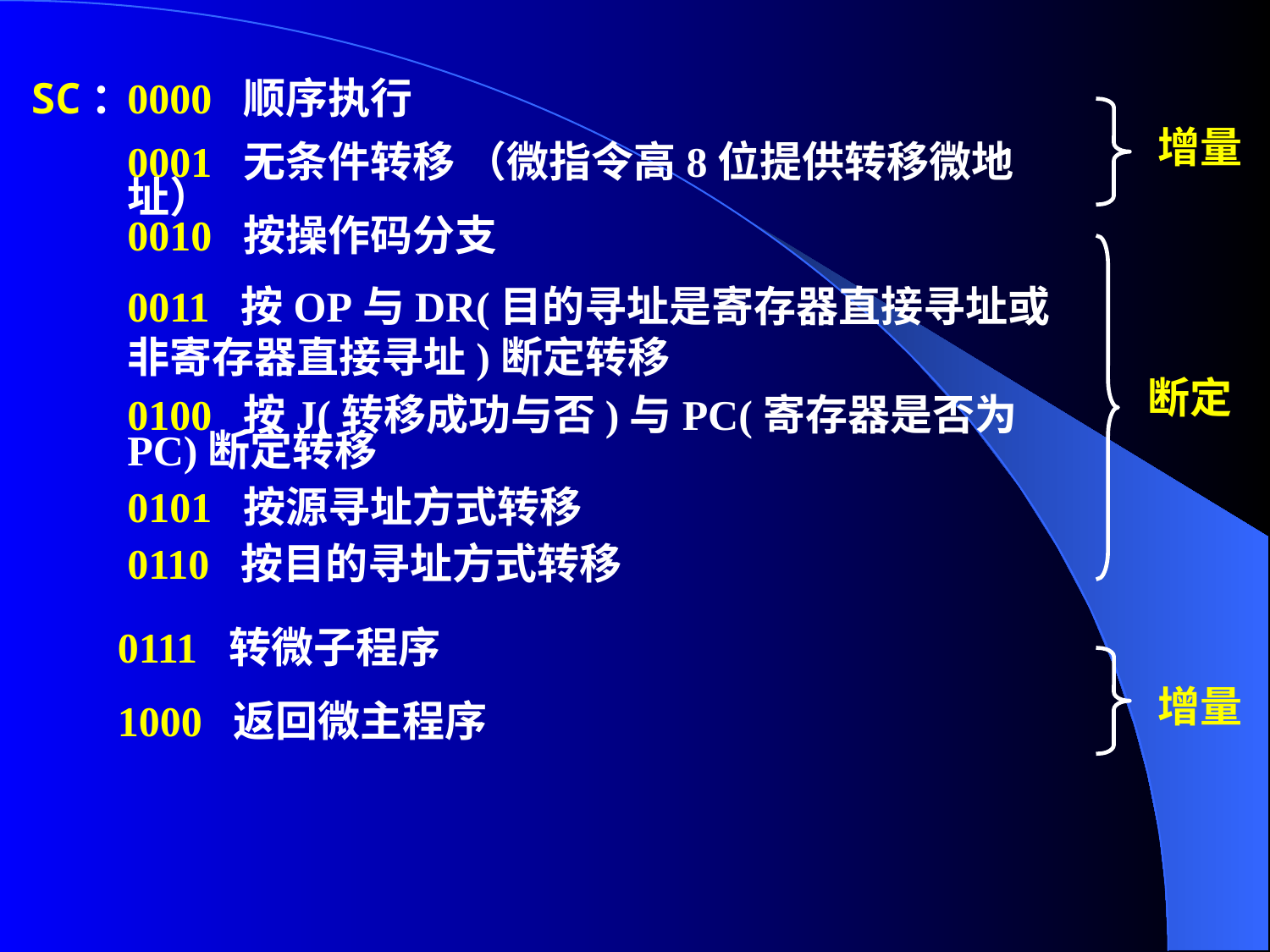

SC：
0000  顺序执行

增量
0001  无条件转移 （微指令高8位提供转移微地址）
0010  按操作码分支
0011  按OP与DR(目的寻址是寄存器直接寻址或非寄存器直接寻址)断定转移
0100  按J(转移成功与否)与PC(寄存器是否为PC)断定转移
0101  按源寻址方式转移
0110  按目的寻址方式转移

断定
0111  转微子程序

增量
1000  返回微主程序